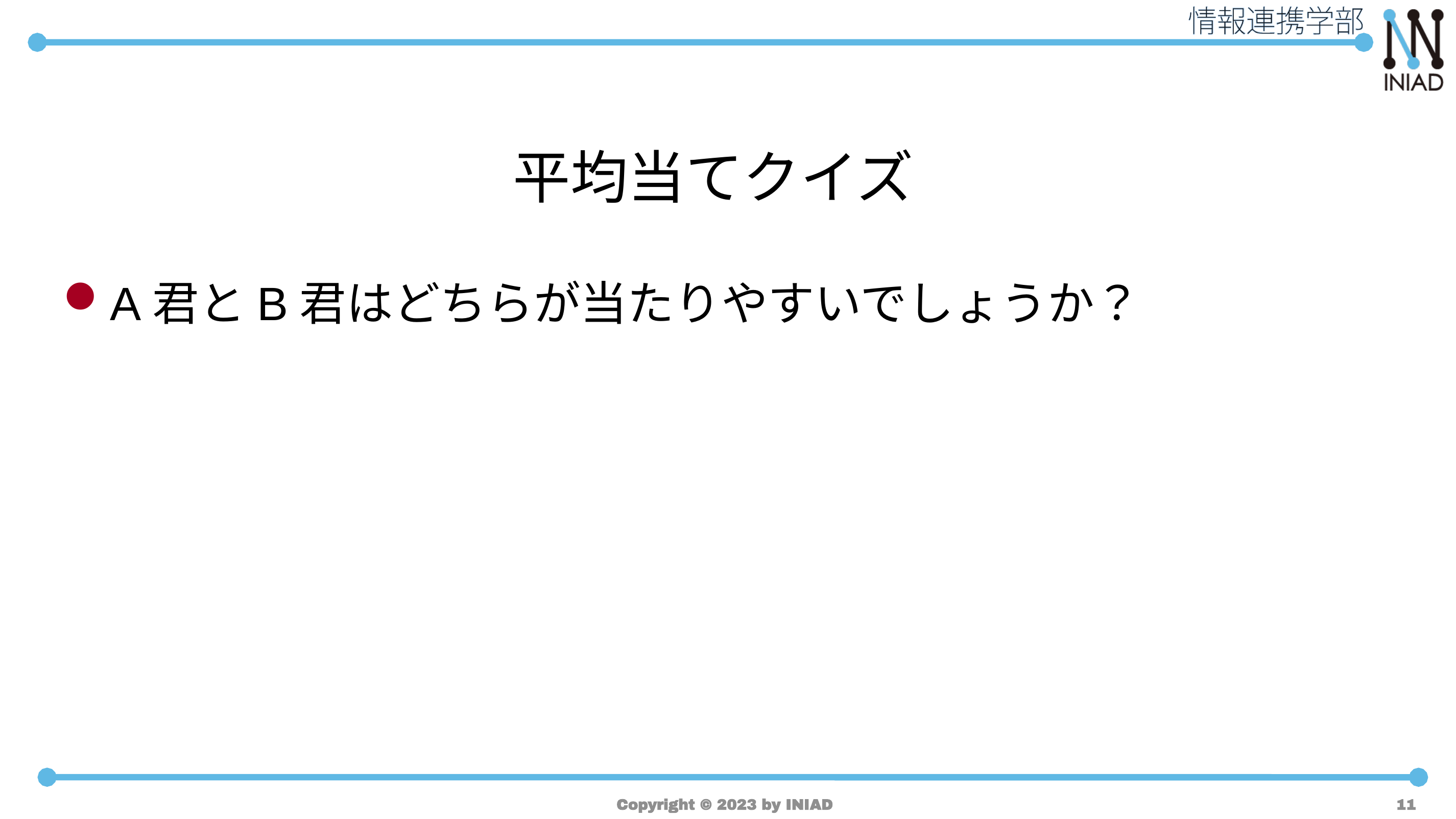

# 平均当てクイズ
A君とB君はどちらが当たりやすいでしょうか？

Copyright © 2023 by INIAD
11